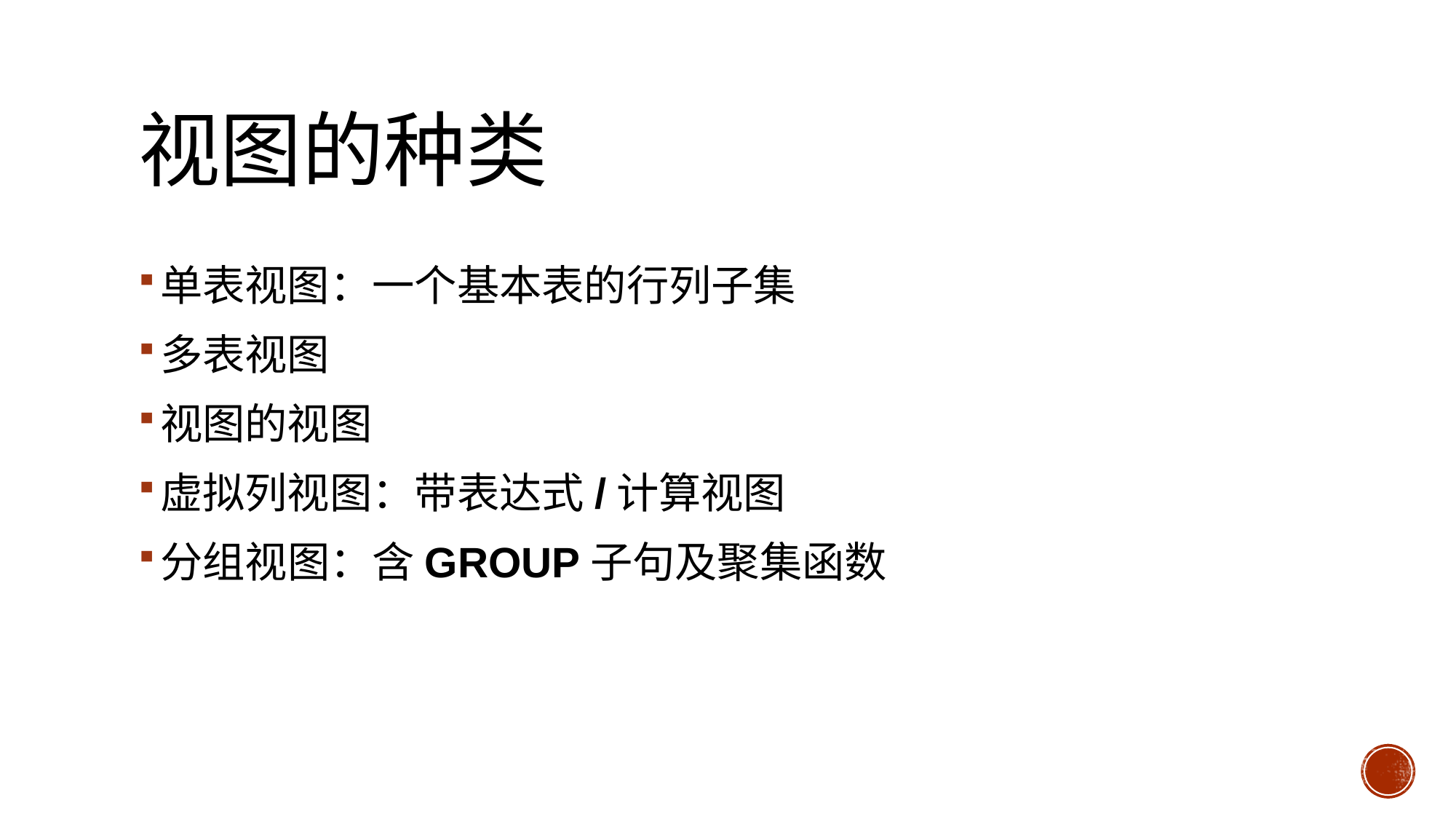

# 视图的种类
单表视图：一个基本表的行列子集
多表视图
视图的视图
虚拟列视图：带表达式/计算视图
分组视图：含GROUP子句及聚集函数

24